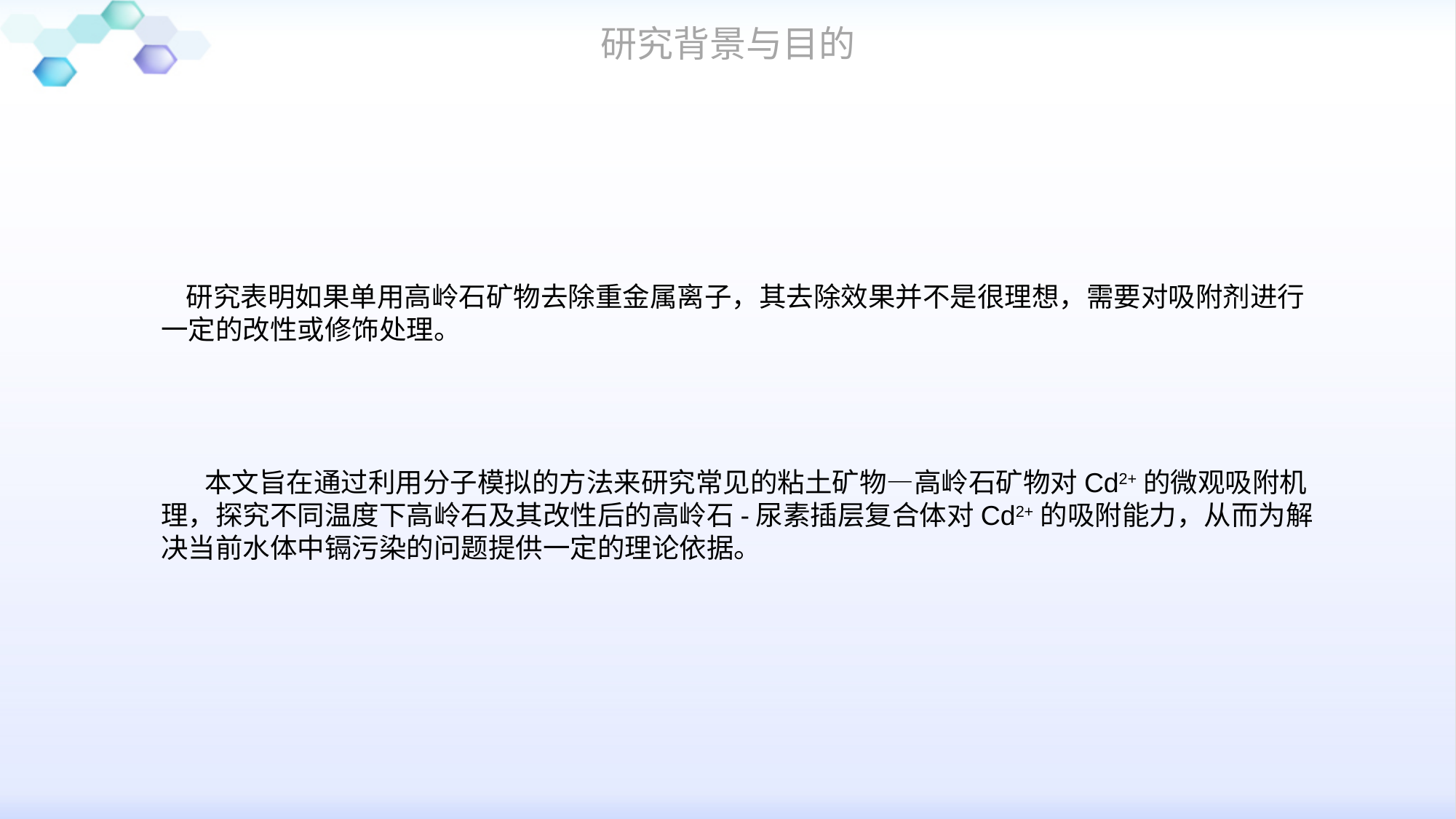

# 研究背景与目的

   研究表明如果单用高岭石矿物去除重金属离子，其去除效果并不是很理想，需要对吸附剂进行一定的改性或修饰处理。

      本文旨在通过利用分子模拟的方法来研究常见的粘土矿物—高岭石矿物对Cd2+的微观吸附机理，探究不同温度下高岭石及其改性后的高岭石-尿素插层复合体对Cd2+的吸附能力，从而为解决当前水体中镉污染的问题提供一定的理论依据。